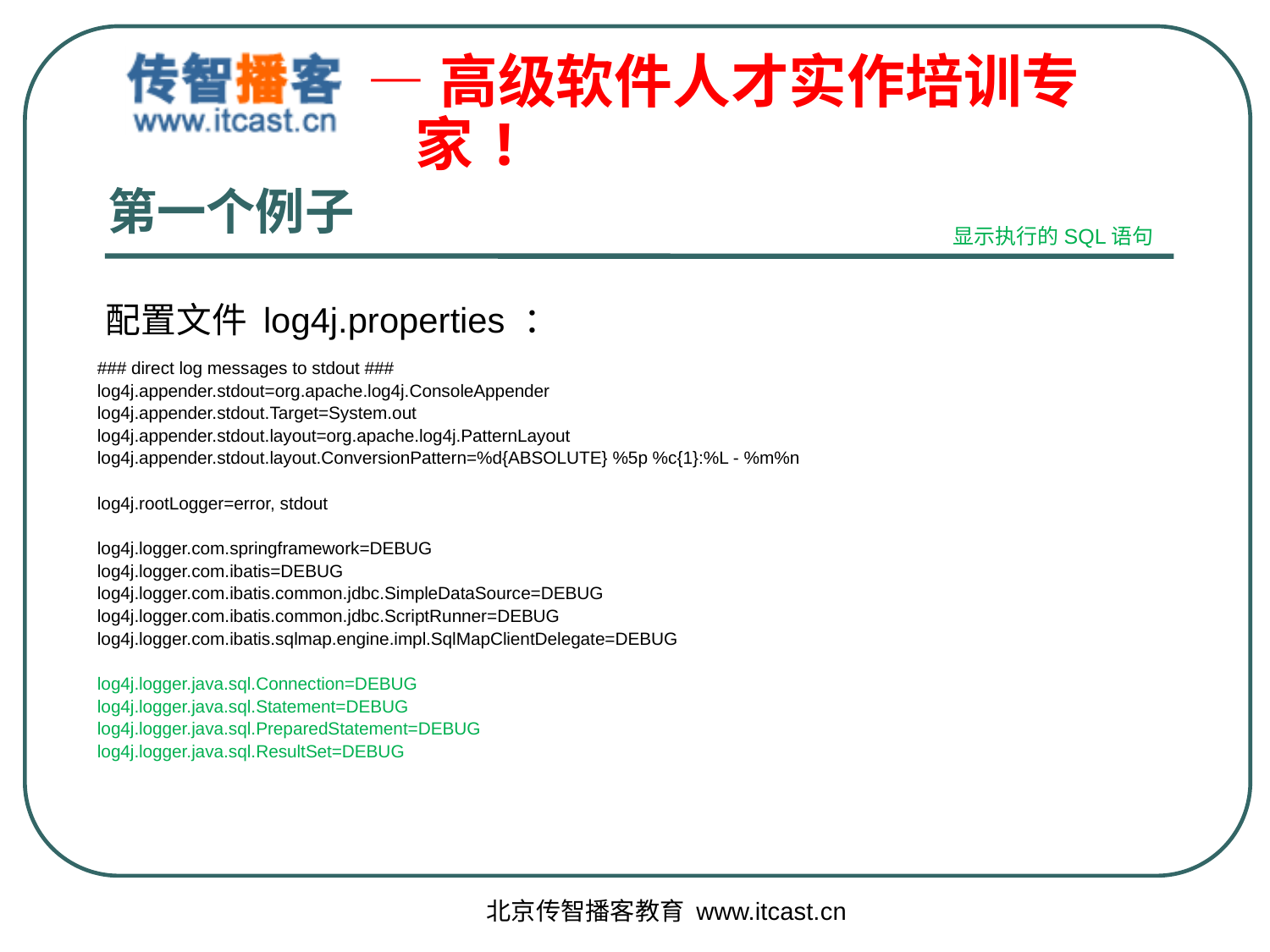

# 第一个例子
显示执行的SQL语句
配置文件 log4j.properties ：
### direct log messages to stdout ###
log4j.appender.stdout=org.apache.log4j.ConsoleAppender
log4j.appender.stdout.Target=System.out
log4j.appender.stdout.layout=org.apache.log4j.PatternLayout
log4j.appender.stdout.layout.ConversionPattern=%d{ABSOLUTE} %5p %c{1}:%L - %m%n

log4j.rootLogger=error, stdout

log4j.logger.com.springframework=DEBUG
log4j.logger.com.ibatis=DEBUG
log4j.logger.com.ibatis.common.jdbc.SimpleDataSource=DEBUG
log4j.logger.com.ibatis.common.jdbc.ScriptRunner=DEBUG
log4j.logger.com.ibatis.sqlmap.engine.impl.SqlMapClientDelegate=DEBUG

log4j.logger.java.sql.Connection=DEBUG
log4j.logger.java.sql.Statement=DEBUG
log4j.logger.java.sql.PreparedStatement=DEBUG
log4j.logger.java.sql.ResultSet=DEBUG
北京传智播客教育 www.itcast.cn